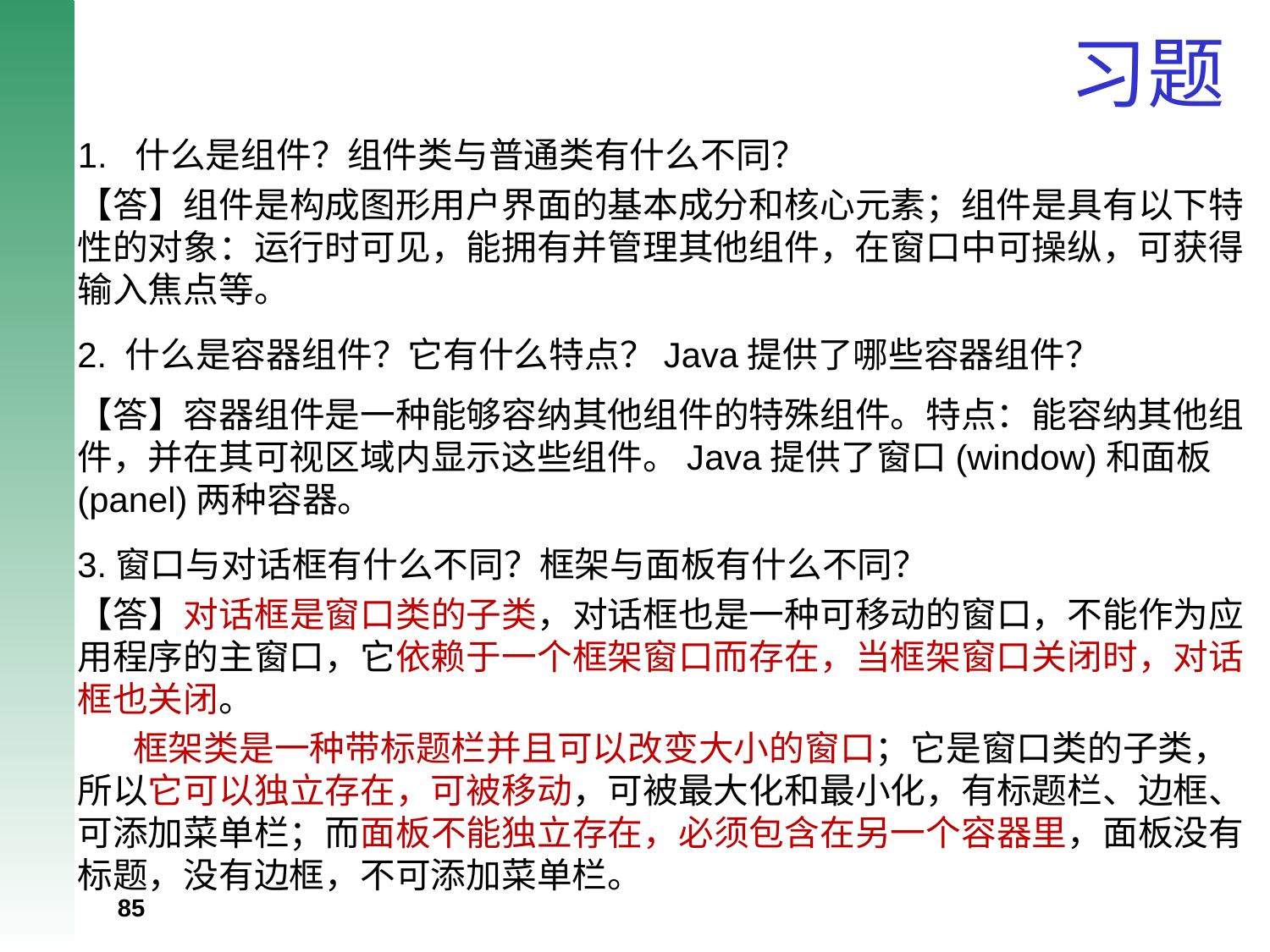

# 习题
1.  什么是组件？组件类与普通类有什么不同？
【答】组件是构成图形用户界面的基本成分和核心元素；组件是具有以下特性的对象：运行时可见，能拥有并管理其他组件，在窗口中可操纵，可获得输入焦点等。
2. 什么是容器组件？它有什么特点？Java提供了哪些容器组件？
【答】容器组件是一种能够容纳其他组件的特殊组件。特点：能容纳其他组件，并在其可视区域内显示这些组件。Java提供了窗口(window)和面板(panel)两种容器。
3.窗口与对话框有什么不同？框架与面板有什么不同？
【答】对话框是窗口类的子类，对话框也是一种可移动的窗口，不能作为应用程序的主窗口，它依赖于一个框架窗口而存在，当框架窗口关闭时，对话框也关闭。
      框架类是一种带标题栏并且可以改变大小的窗口；它是窗口类的子类，所以它可以独立存在，可被移动，可被最大化和最小化，有标题栏、边框、可添加菜单栏；而面板不能独立存在，必须包含在另一个容器里，面板没有标题，没有边框，不可添加菜单栏。
85